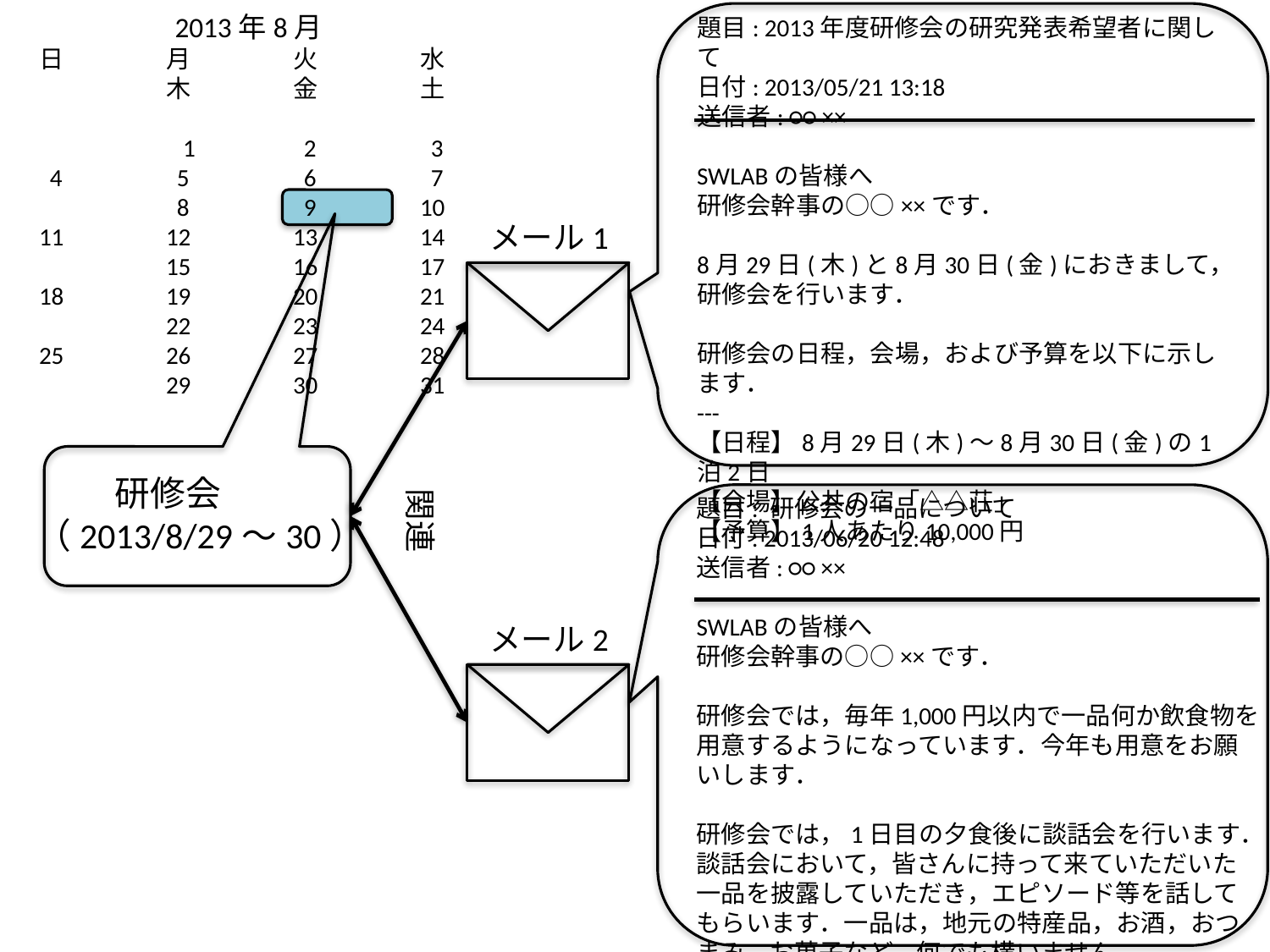

2013年8月
日 	月 	火 	水 	木 	金 	土
　　 	　　 	　　 	　　 	  1 	  2 	  3
  4 	  5 	  6 	  7 	  8 	  9 	10
11 	12 	13 	14 	15 	16 	17
18 	19 	20 	21 	22 	23 	24
25 	26 	27 	28 	29 	30 	31

題目: 2013年度研修会の研究発表希望者に関して
日付: 2013/05/21 13:18
送信者: ○○ ××

SWLABの皆様へ
研修会幹事の○○××です．

8月29日(木)と8月30日(金)におきまして，研修会を行います．

研修会の日程，会場，および予算を以下に示します．
---
【日程】8月29日(木)〜8月30日(金)の1泊2日
【会場】公共の宿「△△荘」
【予算】1人あたり10,000円

メール1

         研修会
（2013/8/29〜30）
関連

題目: 研修会の一品について
日付: 2013/06/20 12:48
送信者: ○○ ××

SWLABの皆様へ
研修会幹事の○○××です．

研修会では，毎年1,000円以内で一品何か飲食物を用意するようになっています．今年も用意をお願いします．

研修会では，1日目の夕食後に談話会を行います．
談話会において，皆さんに持って来ていただいた一品を披露していただき，エピソード等を話してもらいます．一品は，地元の特産品，お酒，おつまみ，お菓子など，何でも構いません．
メール2